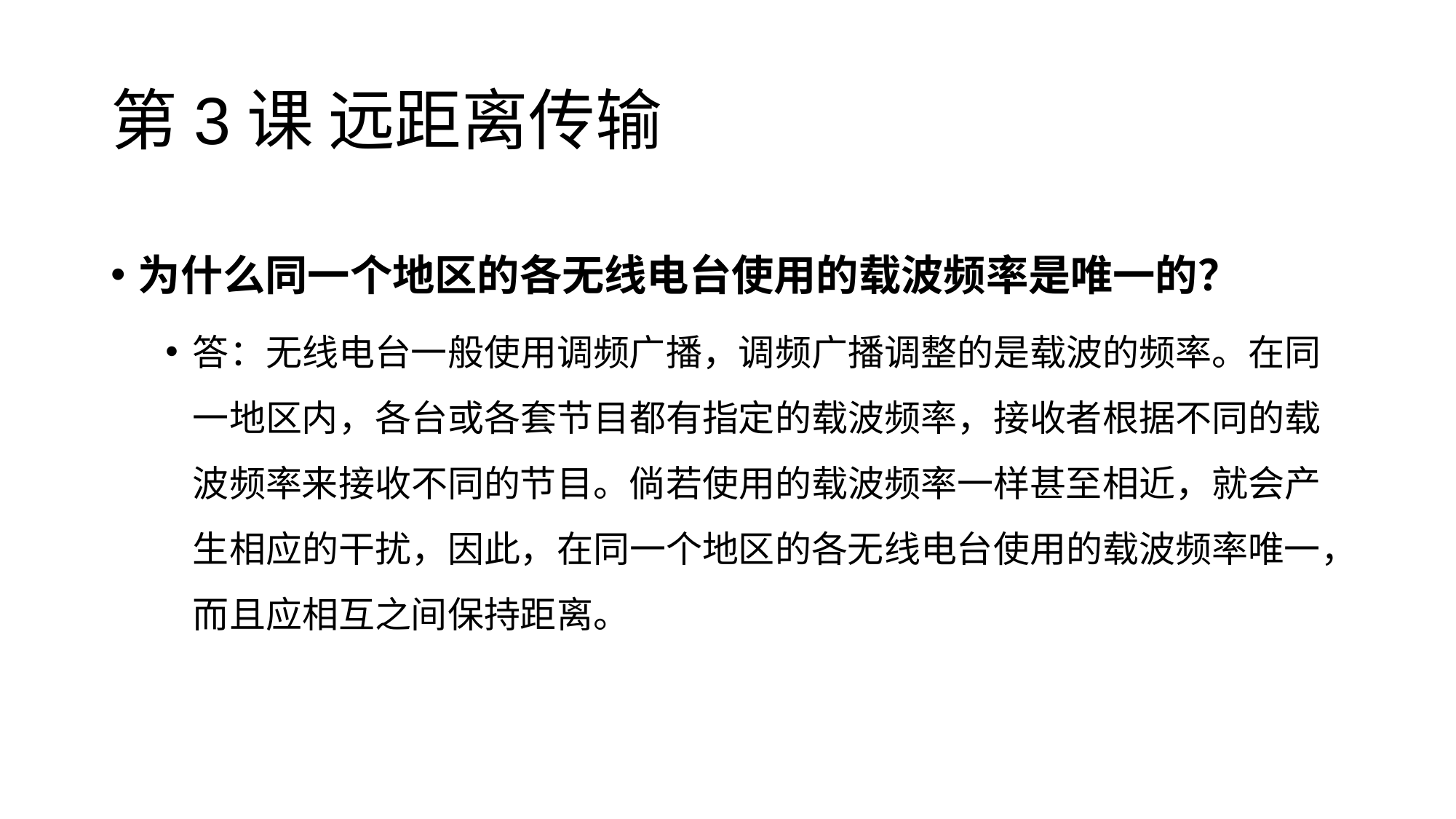

# 第3课 远距离传输
为什么同一个地区的各无线电台使用的载波频率是唯一的？
答：无线电台一般使用调频广播，调频广播调整的是载波的频率。在同一地区内，各台或各套节目都有指定的载波频率，接收者根据不同的载波频率来接收不同的节目。倘若使用的载波频率一样甚至相近，就会产生相应的干扰，因此，在同一个地区的各无线电台使用的载波频率唯一，而且应相互之间保持距离。